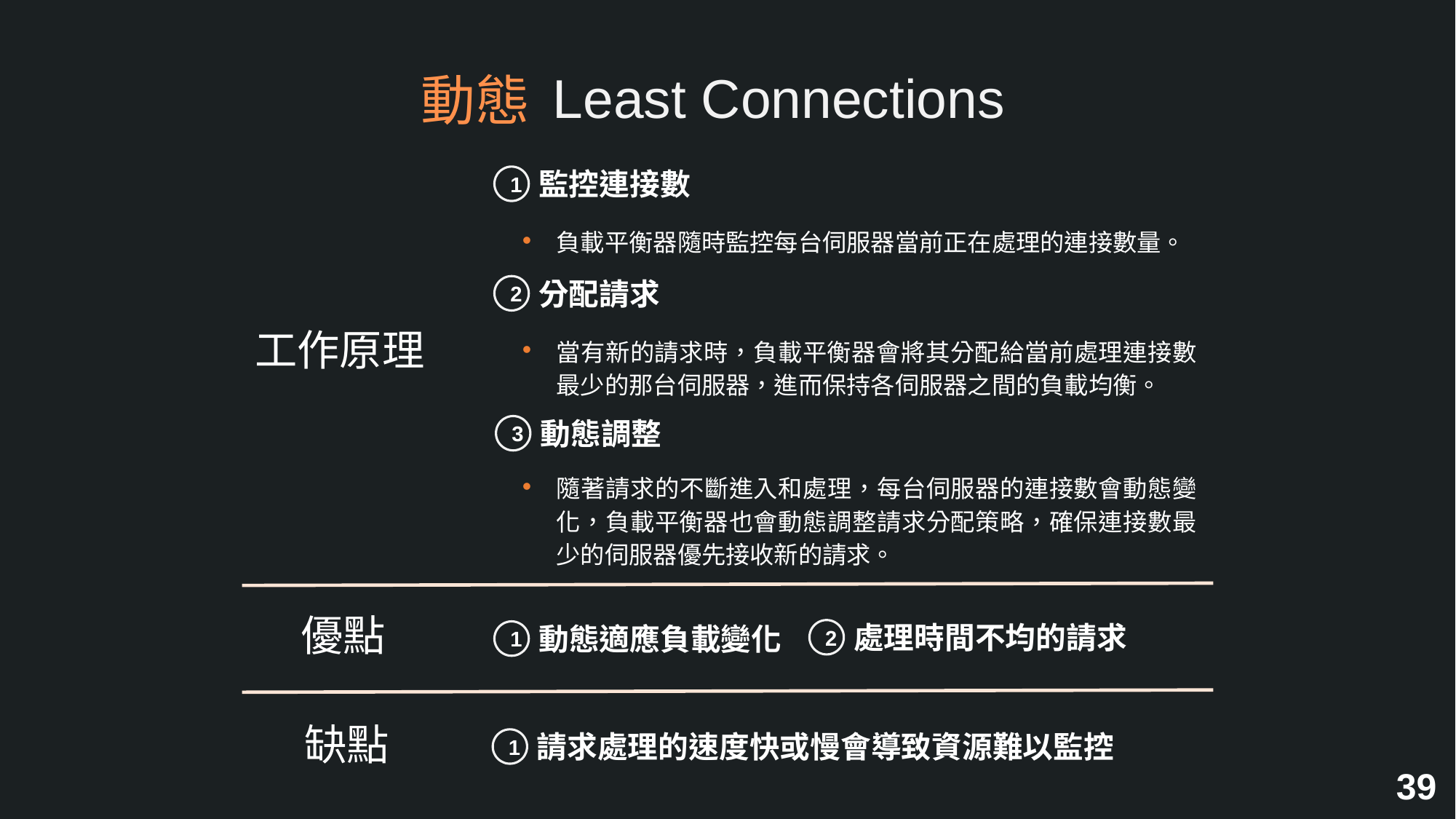

Least Connections
動態
監控連接數
1
負載平衡器隨時監控每台伺服器當前正在處理的連接數量。
分配請求
2
工作原理
當有新的請求時，負載平衡器會將其分配給當前處理連接數最少的那台伺服器，進而保持各伺服器之間的負載均衡。
動態調整
3
隨著請求的不斷進入和處理，每台伺服器的連接數會動態變化，負載平衡器也會動態調整請求分配策略，確保連接數最少的伺服器優先接收新的請求。
優點
動態適應負載變化
1
缺點
請求處理的速度快或慢會導致資源難以監控
1
處理時間不均的請求
2
39